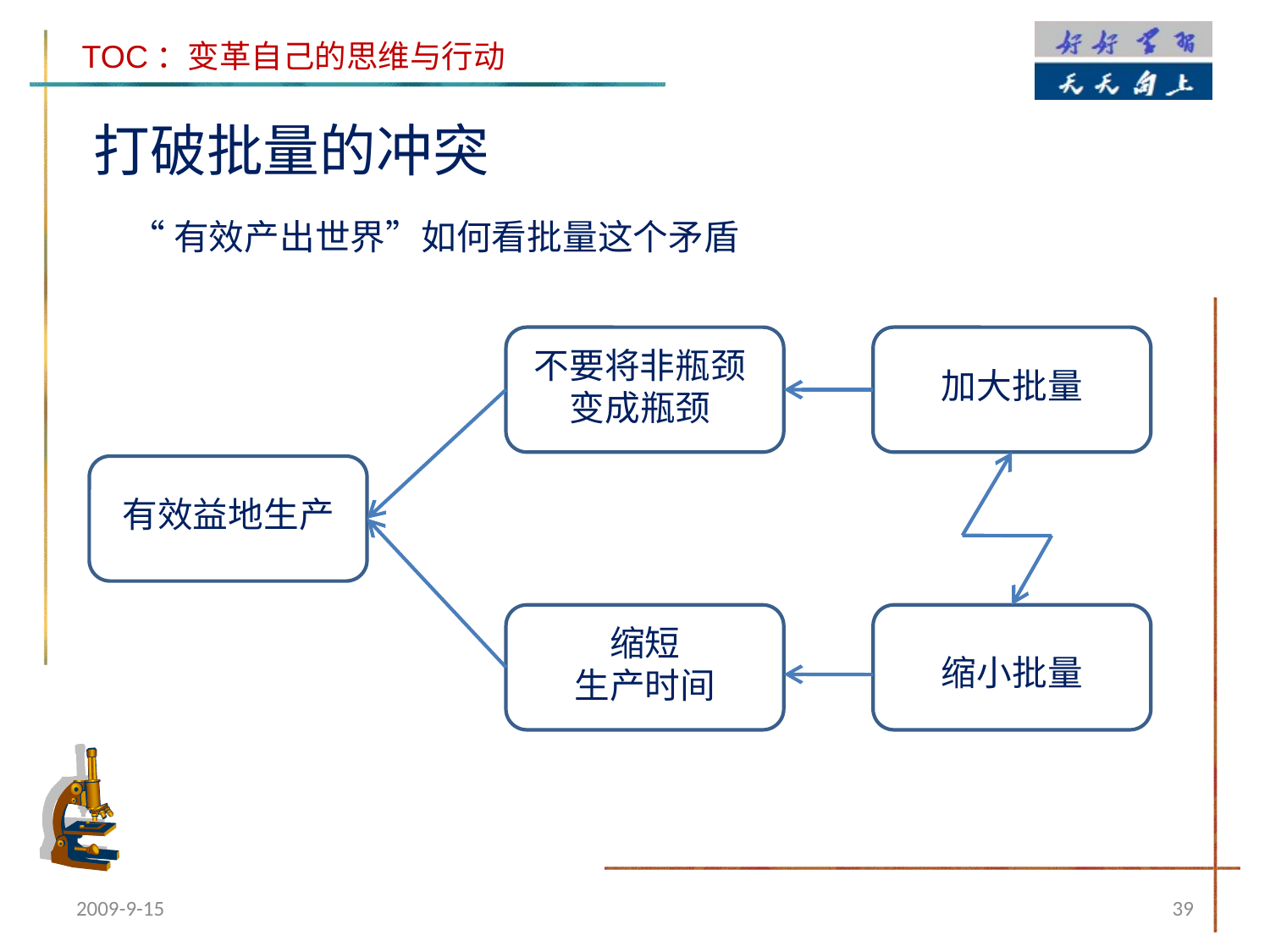

打破批量的冲突
“有效产出世界”如何看批量这个矛盾

不要将非瓶颈变成瓶颈
加大批量

有效益地生产

缩短
生产时间
缩小批量
2009-9-15
39